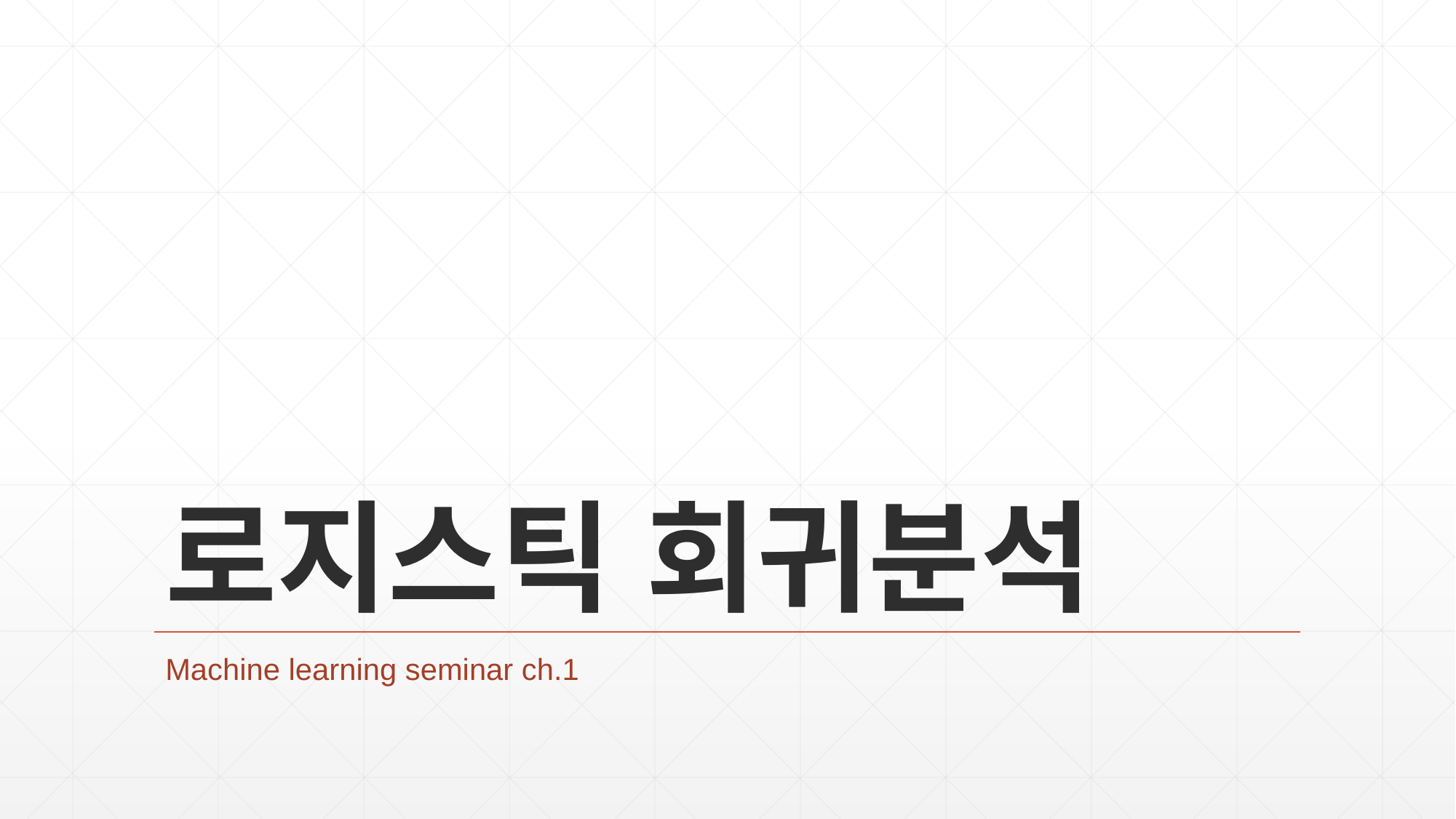

# 로지스틱 회귀분석
Machine learning seminar ch.1